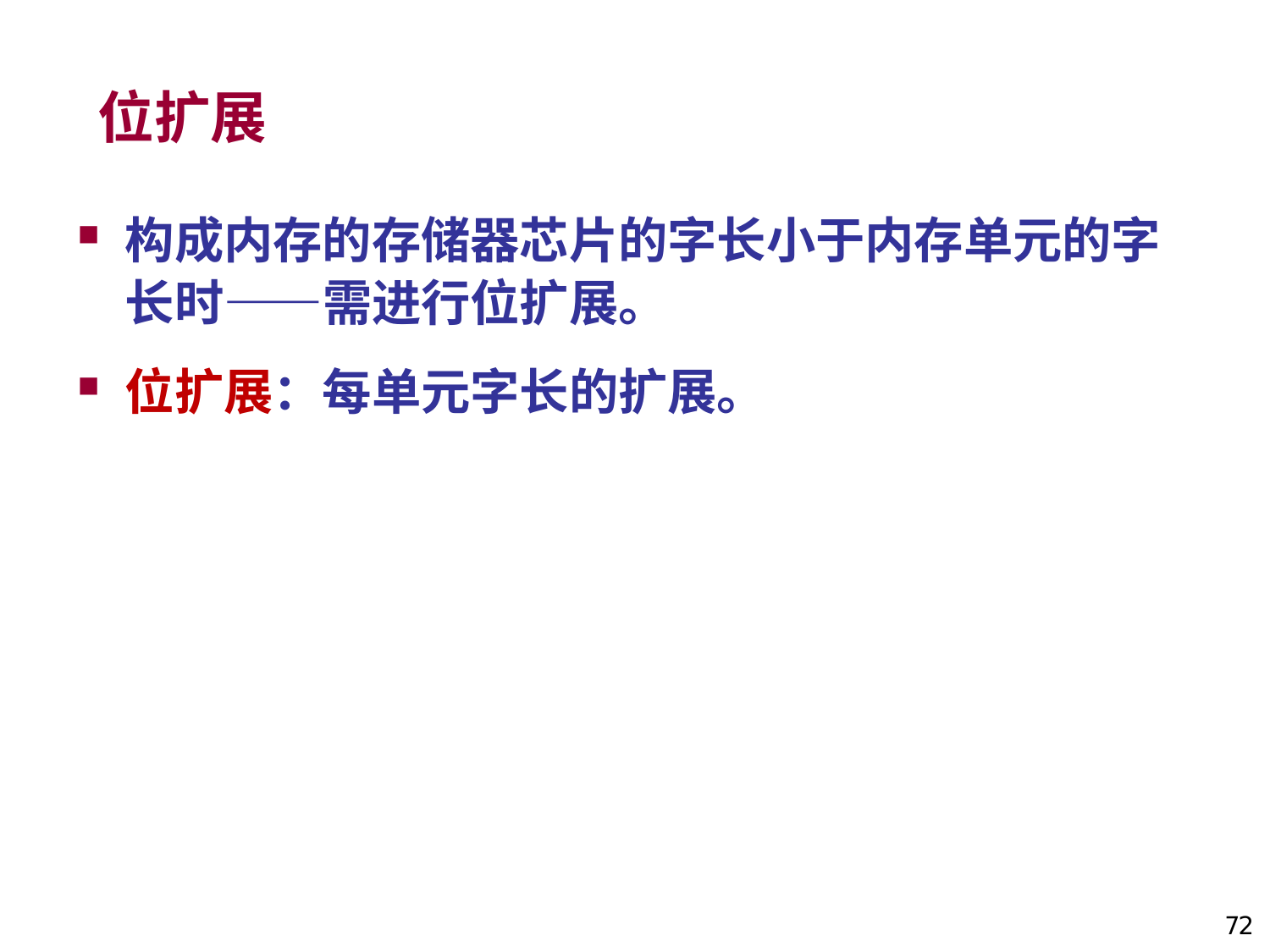

# 位扩展
构成内存的存储器芯片的字长小于内存单元的字长时——需进行位扩展。
位扩展：每单元字长的扩展。
72